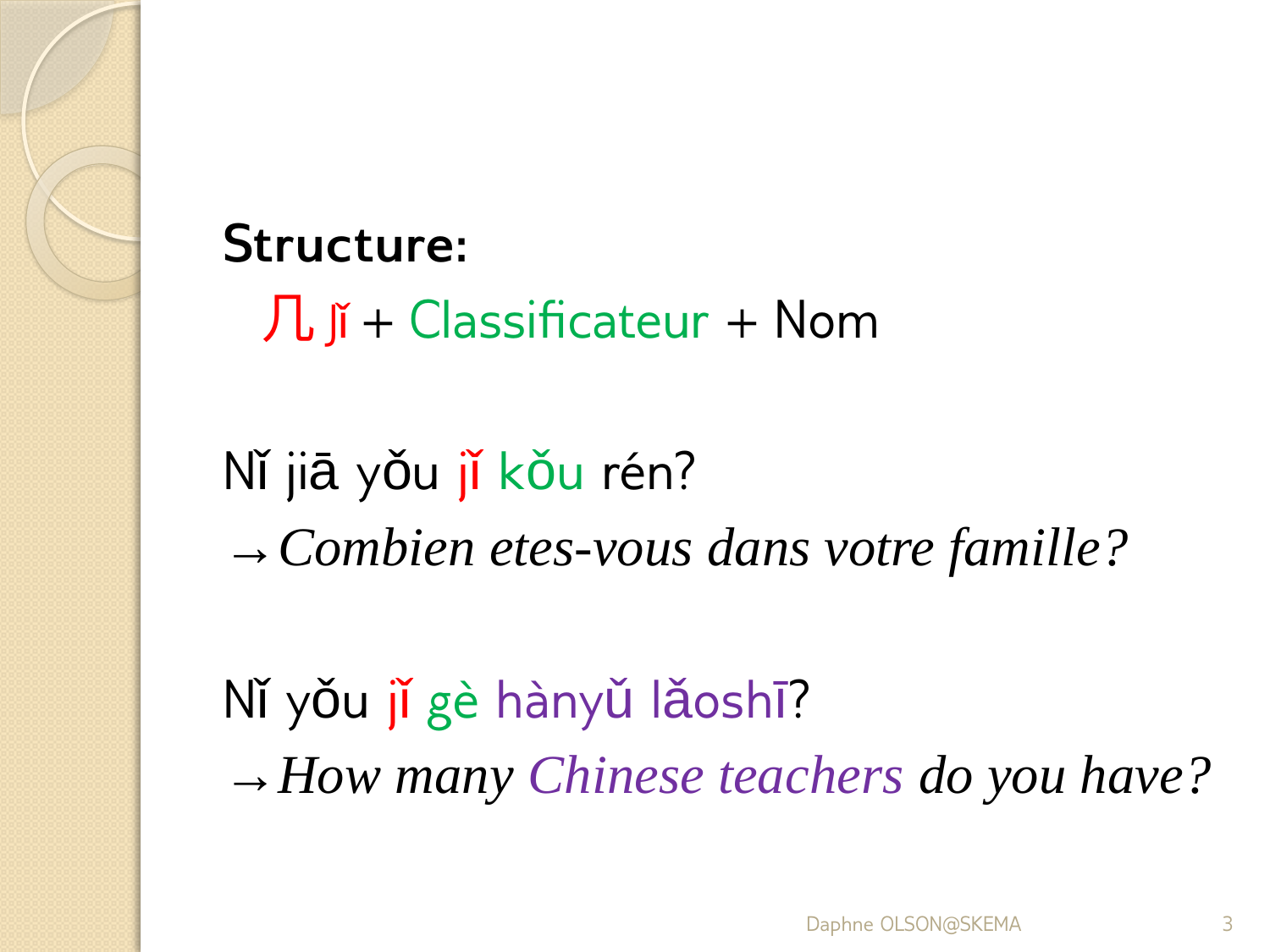

#
Structure:
	几Jǐ + Classificateur + Nom

Nǐ jiā yǒu jǐ kǒu rén?
→Combien etes-vous dans votre famille?

Nǐ yǒu jǐ gè hànyǔ lǎoshī?
→How many Chinese teachers do you have?

Daphne OLSON@SKEMA
3